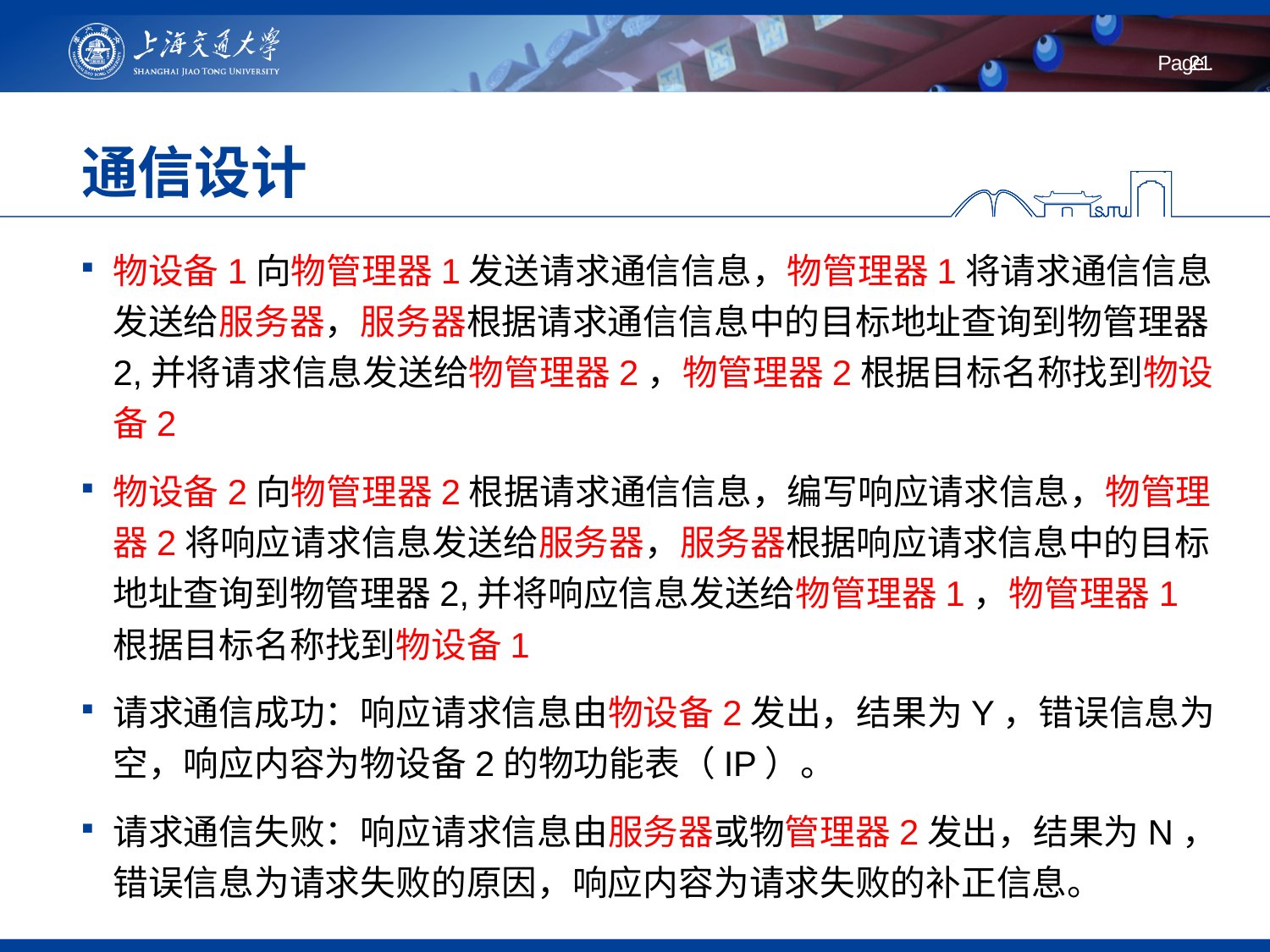

# 通信设计
物设备1向物管理器1发送请求通信信息，物管理器1将请求通信信息发送给服务器，服务器根据请求通信信息中的目标地址查询到物管理器2,并将请求信息发送给物管理器2，物管理器2根据目标名称找到物设备2
物设备2向物管理器2根据请求通信信息，编写响应请求信息，物管理器2将响应请求信息发送给服务器，服务器根据响应请求信息中的目标地址查询到物管理器2,并将响应信息发送给物管理器1，物管理器1根据目标名称找到物设备1
请求通信成功：响应请求信息由物设备2发出，结果为Y，错误信息为空，响应内容为物设备2的物功能表（IP）。
请求通信失败：响应请求信息由服务器或物管理器2发出，结果为N，错误信息为请求失败的原因，响应内容为请求失败的补正信息。